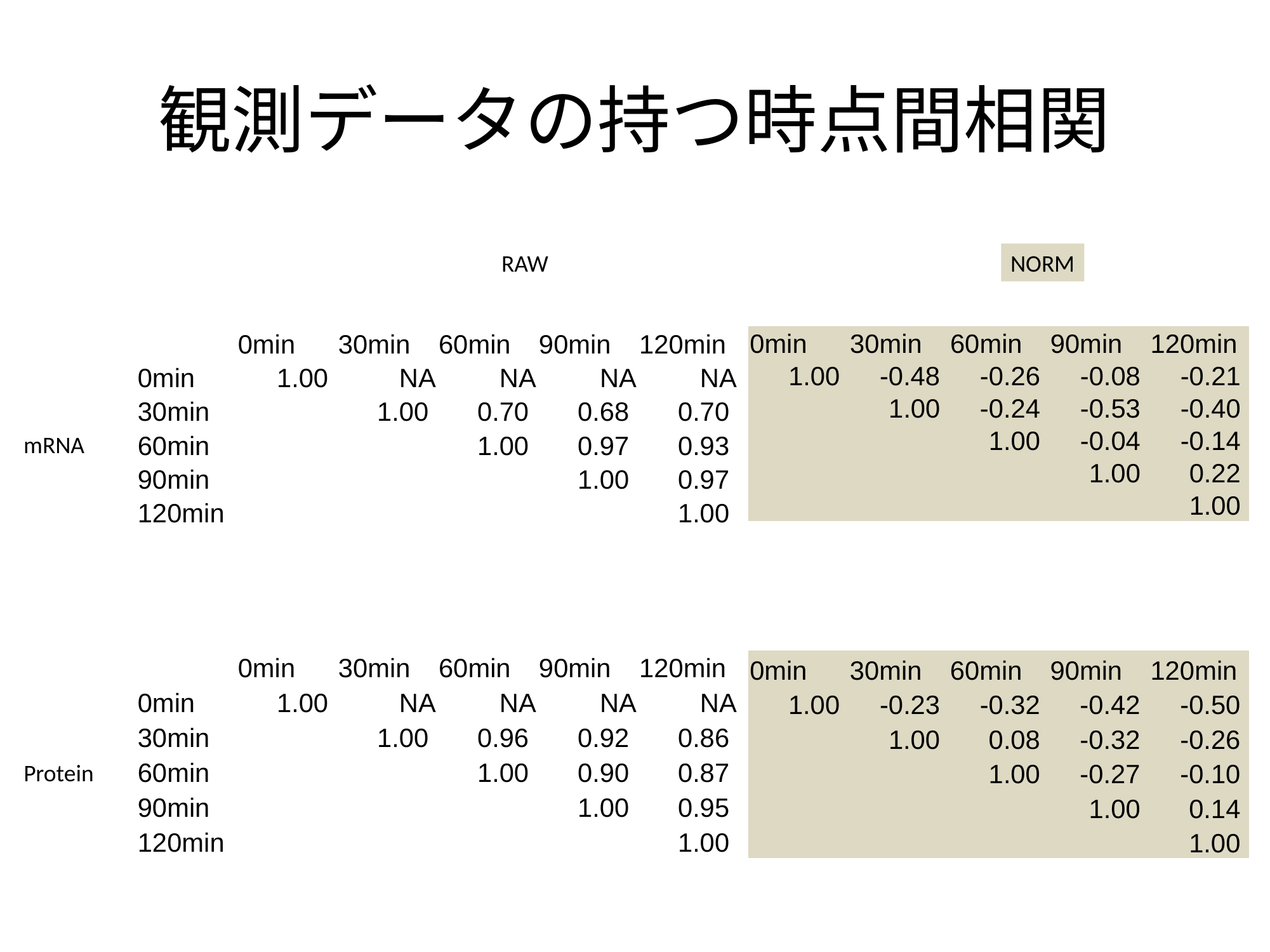

# 観測データの持つ時点間相関
RAW
NORM
|  | 0min | 30min | 60min | 90min | 120min |
| --- | --- | --- | --- | --- | --- |
| 0min | 1.00 | NA | NA | NA | NA |
| 30min |  | 1.00 | 0.70 | 0.68 | 0.70 |
| 60min |  |  | 1.00 | 0.97 | 0.93 |
| 90min |  |  |  | 1.00 | 0.97 |
| 120min |  |  |  |  | 1.00 |
|  | 0min | 30min | 60min | 90min | 120min |
| --- | --- | --- | --- | --- | --- |
| 0min | 1.00 | -0.48 | -0.26 | -0.08 | -0.21 |
| 30min |  | 1.00 | -0.24 | -0.53 | -0.40 |
| 60min |  |  | 1.00 | -0.04 | -0.14 |
| 90min |  |  |  | 1.00 | 0.22 |
| 120min |  |  |  |  | 1.00 |
mRNA
|  | 0min | 30min | 60min | 90min | 120min |
| --- | --- | --- | --- | --- | --- |
| 0min | 1.00 | NA | NA | NA | NA |
| 30min |  | 1.00 | 0.96 | 0.92 | 0.86 |
| 60min |  |  | 1.00 | 0.90 | 0.87 |
| 90min |  |  |  | 1.00 | 0.95 |
| 120min |  |  |  |  | 1.00 |
|  | 0min | 30min | 60min | 90min | 120min |
| --- | --- | --- | --- | --- | --- |
| 0min | 1.00 | -0.23 | -0.32 | -0.42 | -0.50 |
| 30min |  | 1.00 | 0.08 | -0.32 | -0.26 |
| 60min |  |  | 1.00 | -0.27 | -0.10 |
| 90min |  |  |  | 1.00 | 0.14 |
| 120min |  |  |  |  | 1.00 |
Protein